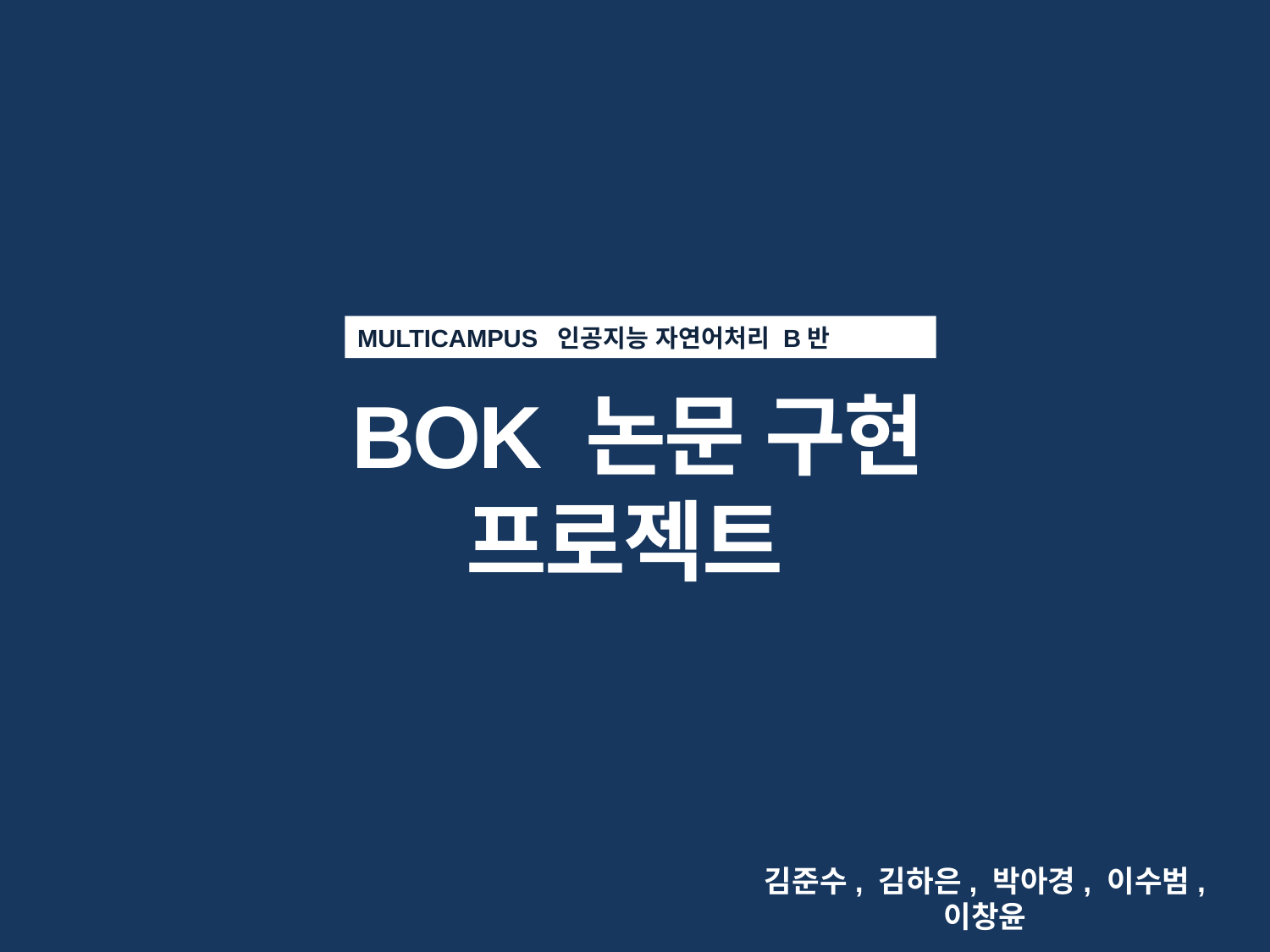

MULTICAMPUS  인공지능 자연어처리 B반
 BOK 논문 구현 프로젝트
김준수, 김하은, 박아경, 이수범, 이창윤